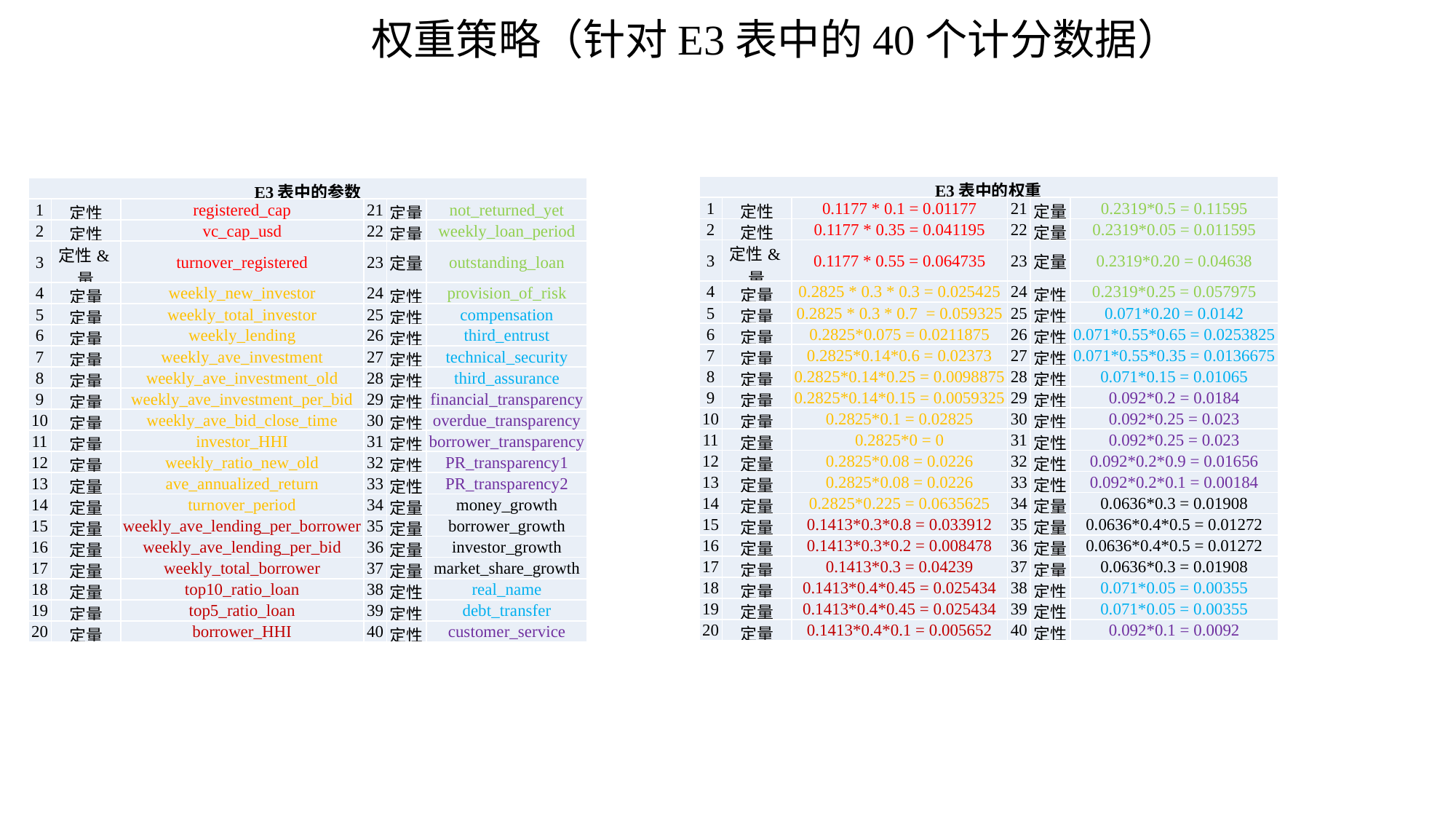

权重策略（针对E3表中的40个计分数据）
| E3表中的权重 |  |  |  |  |  |
| --- | --- | --- | --- | --- | --- |
| 1 | 定性 | 0.1177 \* 0.1 = 0.01177 | 21 | 定量 | 0.2319\*0.5 = 0.11595 |
| 2 | 定性 | 0.1177 \* 0.35 = 0.041195 | 22 | 定量 | 0.2319\*0.05 = 0.011595 |
| 3 | 定性&量 | 0.1177 \* 0.55 = 0.064735 | 23 | 定量 | 0.2319\*0.20 = 0.04638 |
| 4 | 定量 | 0.2825 \* 0.3 \* 0.3 = 0.025425 | 24 | 定性 | 0.2319\*0.25 = 0.057975 |
| 5 | 定量 | 0.2825 \* 0.3 \* 0.7 = 0.059325 | 25 | 定性 | 0.071\*0.20 = 0.0142 |
| 6 | 定量 | 0.2825\*0.075 = 0.0211875 | 26 | 定性 | 0.071\*0.55\*0.65 = 0.0253825 |
| 7 | 定量 | 0.2825\*0.14\*0.6 = 0.02373 | 27 | 定性 | 0.071\*0.55\*0.35 = 0.0136675 |
| 8 | 定量 | 0.2825\*0.14\*0.25 = 0.0098875 | 28 | 定性 | 0.071\*0.15 = 0.01065 |
| 9 | 定量 | 0.2825\*0.14\*0.15 = 0.0059325 | 29 | 定性 | 0.092\*0.2 = 0.0184 |
| 10 | 定量 | 0.2825\*0.1 = 0.02825 | 30 | 定性 | 0.092\*0.25 = 0.023 |
| 11 | 定量 | 0.2825\*0 = 0 | 31 | 定性 | 0.092\*0.25 = 0.023 |
| 12 | 定量 | 0.2825\*0.08 = 0.0226 | 32 | 定性 | 0.092\*0.2\*0.9 = 0.01656 |
| 13 | 定量 | 0.2825\*0.08 = 0.0226 | 33 | 定性 | 0.092\*0.2\*0.1 = 0.00184 |
| 14 | 定量 | 0.2825\*0.225 = 0.0635625 | 34 | 定量 | 0.0636\*0.3 = 0.01908 |
| 15 | 定量 | 0.1413\*0.3\*0.8 = 0.033912 | 35 | 定量 | 0.0636\*0.4\*0.5 = 0.01272 |
| 16 | 定量 | 0.1413\*0.3\*0.2 = 0.008478 | 36 | 定量 | 0.0636\*0.4\*0.5 = 0.01272 |
| 17 | 定量 | 0.1413\*0.3 = 0.04239 | 37 | 定量 | 0.0636\*0.3 = 0.01908 |
| 18 | 定量 | 0.1413\*0.4\*0.45 = 0.025434 | 38 | 定性 | 0.071\*0.05 = 0.00355 |
| 19 | 定量 | 0.1413\*0.4\*0.45 = 0.025434 | 39 | 定性 | 0.071\*0.05 = 0.00355 |
| 20 | 定量 | 0.1413\*0.4\*0.1 = 0.005652 | 40 | 定性 | 0.092\*0.1 = 0.0092 |
| E3表中的参数 |  |  |  |  |  |
| --- | --- | --- | --- | --- | --- |
| 1 | 定性 | registered\_cap | 21 | 定量 | not\_returned\_yet |
| 2 | 定性 | vc\_cap\_usd | 22 | 定量 | weekly\_loan\_period |
| 3 | 定性&量 | turnover\_registered | 23 | 定量 | outstanding\_loan |
| 4 | 定量 | weekly\_new\_investor | 24 | 定性 | provision\_of\_risk |
| 5 | 定量 | weekly\_total\_investor | 25 | 定性 | compensation |
| 6 | 定量 | weekly\_lending | 26 | 定性 | third\_entrust |
| 7 | 定量 | weekly\_ave\_investment | 27 | 定性 | technical\_security |
| 8 | 定量 | weekly\_ave\_investment\_old | 28 | 定性 | third\_assurance |
| 9 | 定量 | weekly\_ave\_investment\_per\_bid | 29 | 定性 | financial\_transparency |
| 10 | 定量 | weekly\_ave\_bid\_close\_time | 30 | 定性 | overdue\_transparency |
| 11 | 定量 | investor\_HHI | 31 | 定性 | borrower\_transparency |
| 12 | 定量 | weekly\_ratio\_new\_old | 32 | 定性 | PR\_transparency1 |
| 13 | 定量 | ave\_annualized\_return | 33 | 定性 | PR\_transparency2 |
| 14 | 定量 | turnover\_period | 34 | 定量 | money\_growth |
| 15 | 定量 | weekly\_ave\_lending\_per\_borrower | 35 | 定量 | borrower\_growth |
| 16 | 定量 | weekly\_ave\_lending\_per\_bid | 36 | 定量 | investor\_growth |
| 17 | 定量 | weekly\_total\_borrower | 37 | 定量 | market\_share\_growth |
| 18 | 定量 | top10\_ratio\_loan | 38 | 定性 | real\_name |
| 19 | 定量 | top5\_ratio\_loan | 39 | 定性 | debt\_transfer |
| 20 | 定量 | borrower\_HHI | 40 | 定性 | customer\_service |